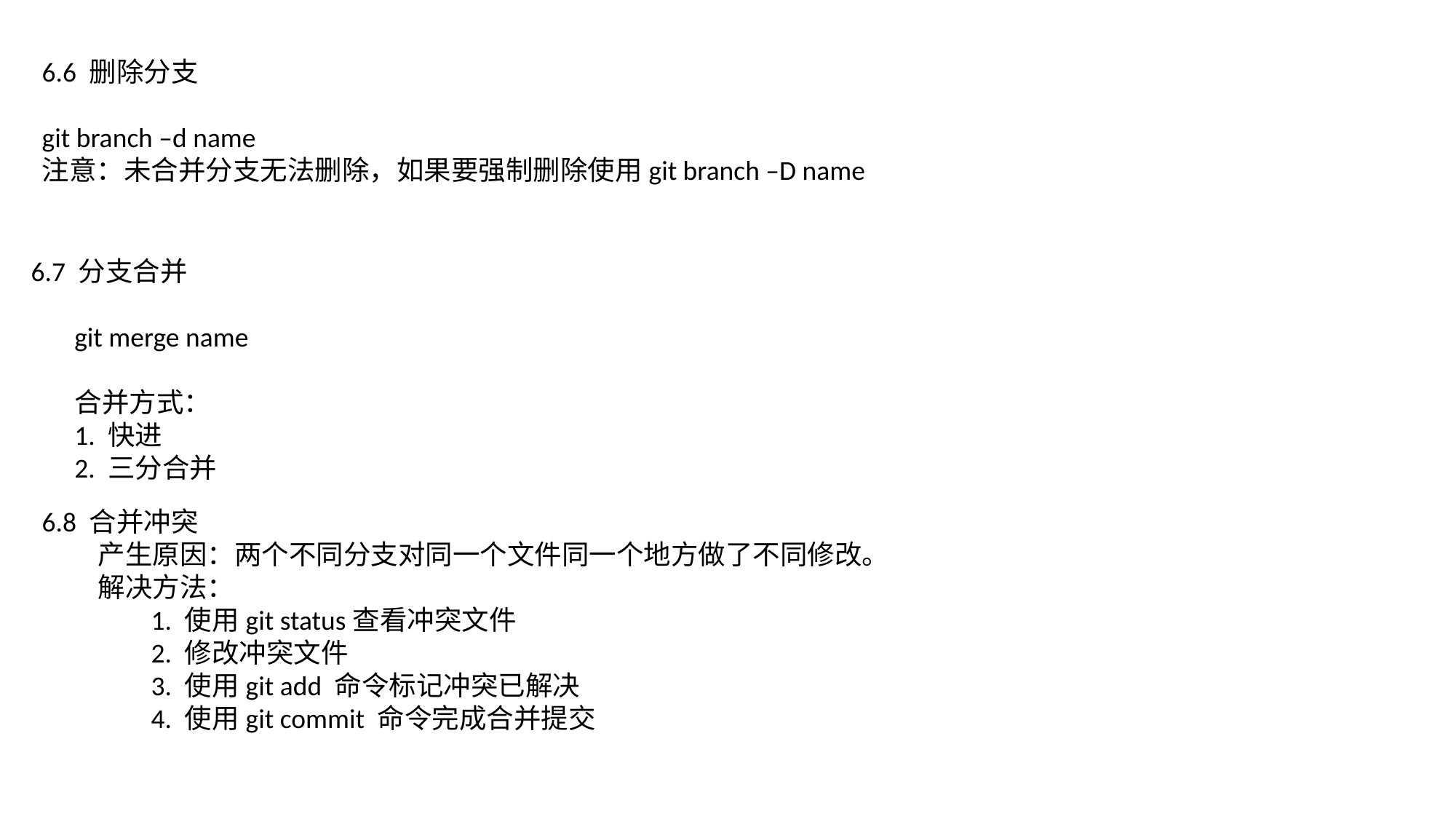

6.6 删除分支

git branch –d name
注意：未合并分支无法删除，如果要强制删除使用git branch –D name
6.7 分支合并

       git merge name

      合并方式：
       1. 快进
       2. 三分合并
6.8 合并冲突
        产生原因：两个不同分支对同一个文件同一个地方做了不同修改。
        解决方法：
	1. 使用git status查看冲突文件
	2. 修改冲突文件
	3. 使用git add 命令标记冲突已解决
	4. 使用git commit 命令完成合并提交